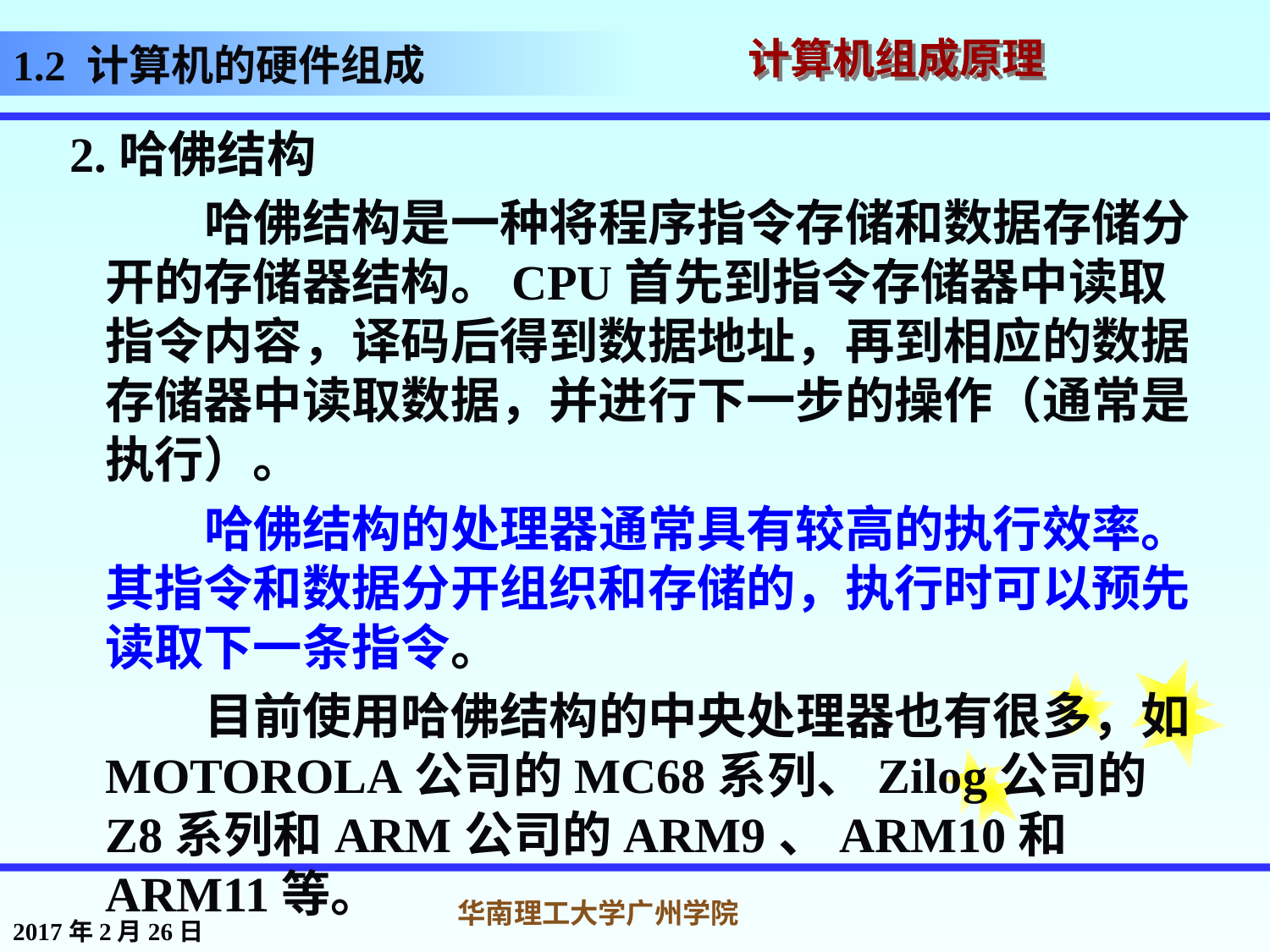

# 1.2 计算机的硬件组成
 2.哈佛结构
            哈佛结构是一种将程序指令存储和数据存储分开的存储器结构。CPU首先到指令存储器中读取指令内容，译码后得到数据地址，再到相应的数据存储器中读取数据，并进行下一步的操作（通常是执行）。
            哈佛结构的处理器通常具有较高的执行效率。其指令和数据分开组织和存储的，执行时可以预先读取下一条指令。
            目前使用哈佛结构的中央处理器也有很多，如MOTOROLA公司的MC68系列、Zilog公司的Z8系列和ARM公司的ARM9、ARM10和ARM11等。
2017年2月26日